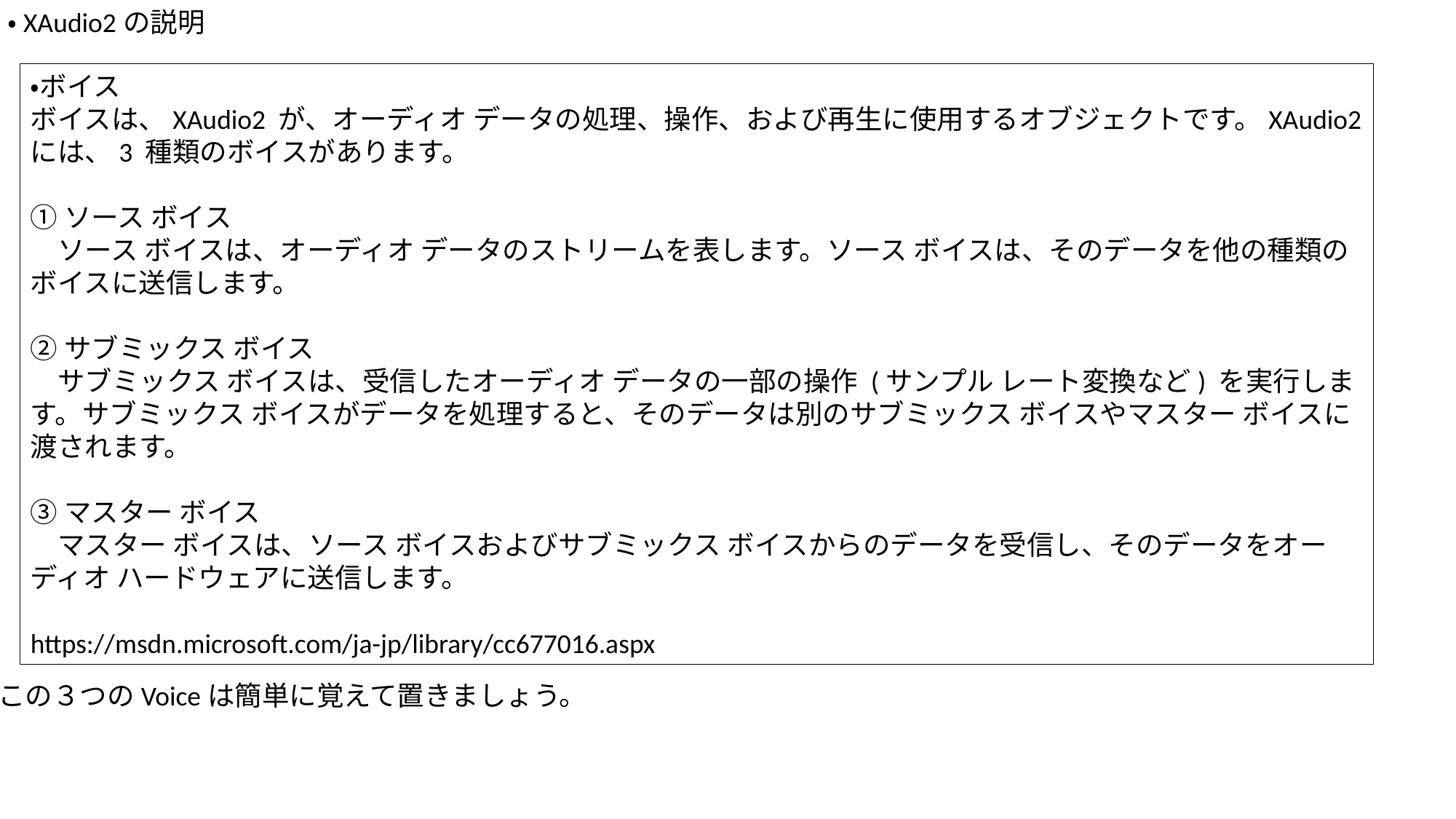

・XAudio2の説明
・ボイス
ボイスは、XAudio2 が、オーディオ データの処理、操作、および再生に使用するオブジェクトです。XAudio2 には、3 種類のボイスがあります。

①ソース ボイス
　ソース ボイスは、オーディオ データのストリームを表します。ソース ボイスは、そのデータを他の種類のボイスに送信します。

②サブミックス ボイス
　サブミックス ボイスは、受信したオーディオ データの一部の操作 (サンプル レート変換など) を実行します。サブミックス ボイスがデータを処理すると、そのデータは別のサブミックス ボイスやマスター ボイスに渡されます。

③マスター ボイス
　マスター ボイスは、ソース ボイスおよびサブミックス ボイスからのデータを受信し、そのデータをオーディオ ハードウェアに送信します。

https://msdn.microsoft.com/ja-jp/library/cc677016.aspx
この３つのVoiceは簡単に覚えて置きましょう。